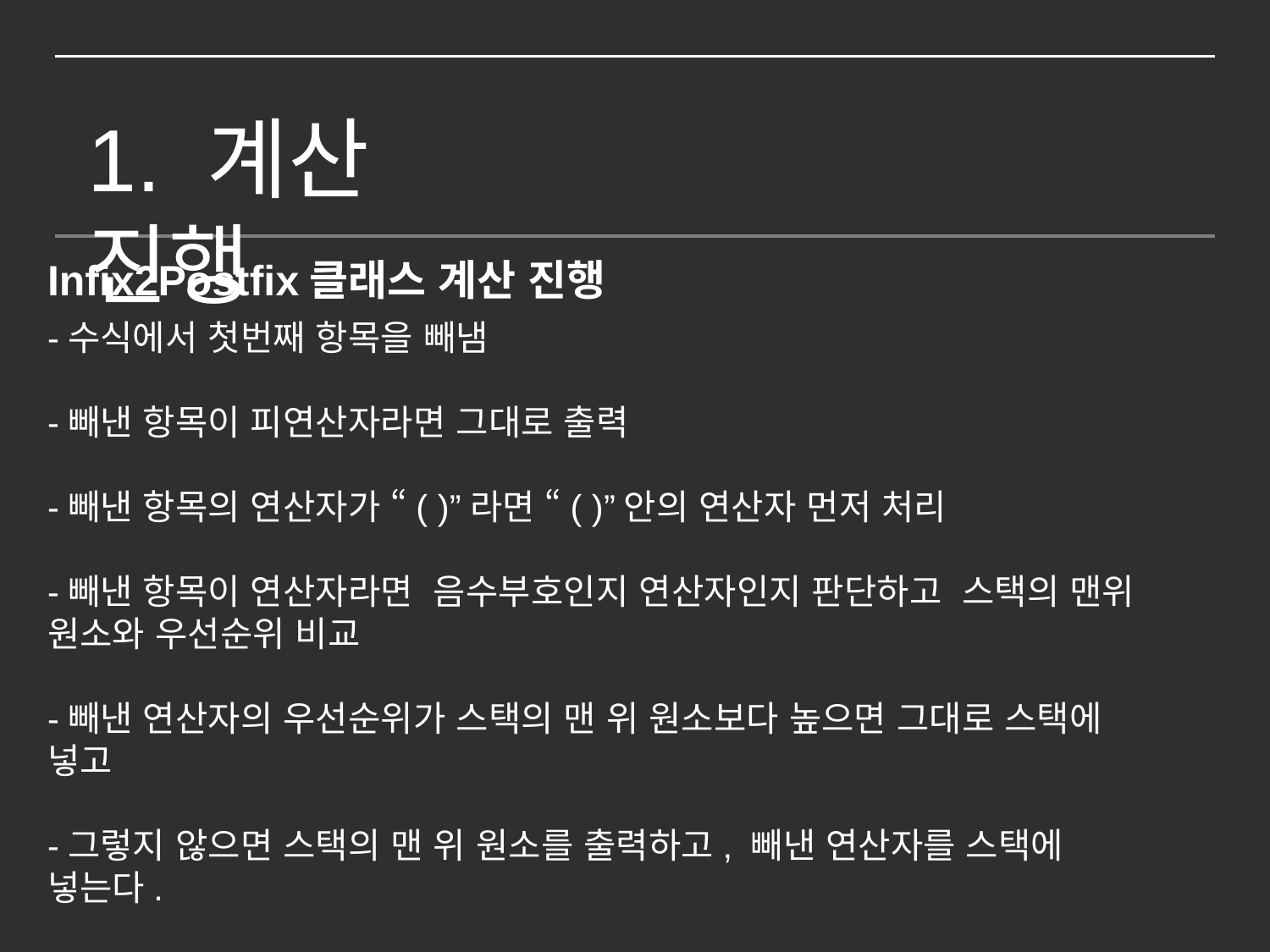

1. 계산 진행
Infix2Postfix클래스 계산 진행
-수식에서 첫번째 항목을 빼냄

-빼낸 항목이 피연산자라면 그대로 출력

-빼낸 항목의 연산자가 “( )”라면 “( )”안의 연산자 먼저 처리

-빼낸 항목이 연산자라면  음수부호인지 연산자인지 판단하고  스택의 맨위 원소와 우선순위 비교

-빼낸 연산자의 우선순위가 스택의 맨 위 원소보다 높으면 그대로 스택에 넣고

-그렇지 않으면 스택의 맨 위 원소를 출력하고, 빼낸 연산자를 스택에 넣는다.